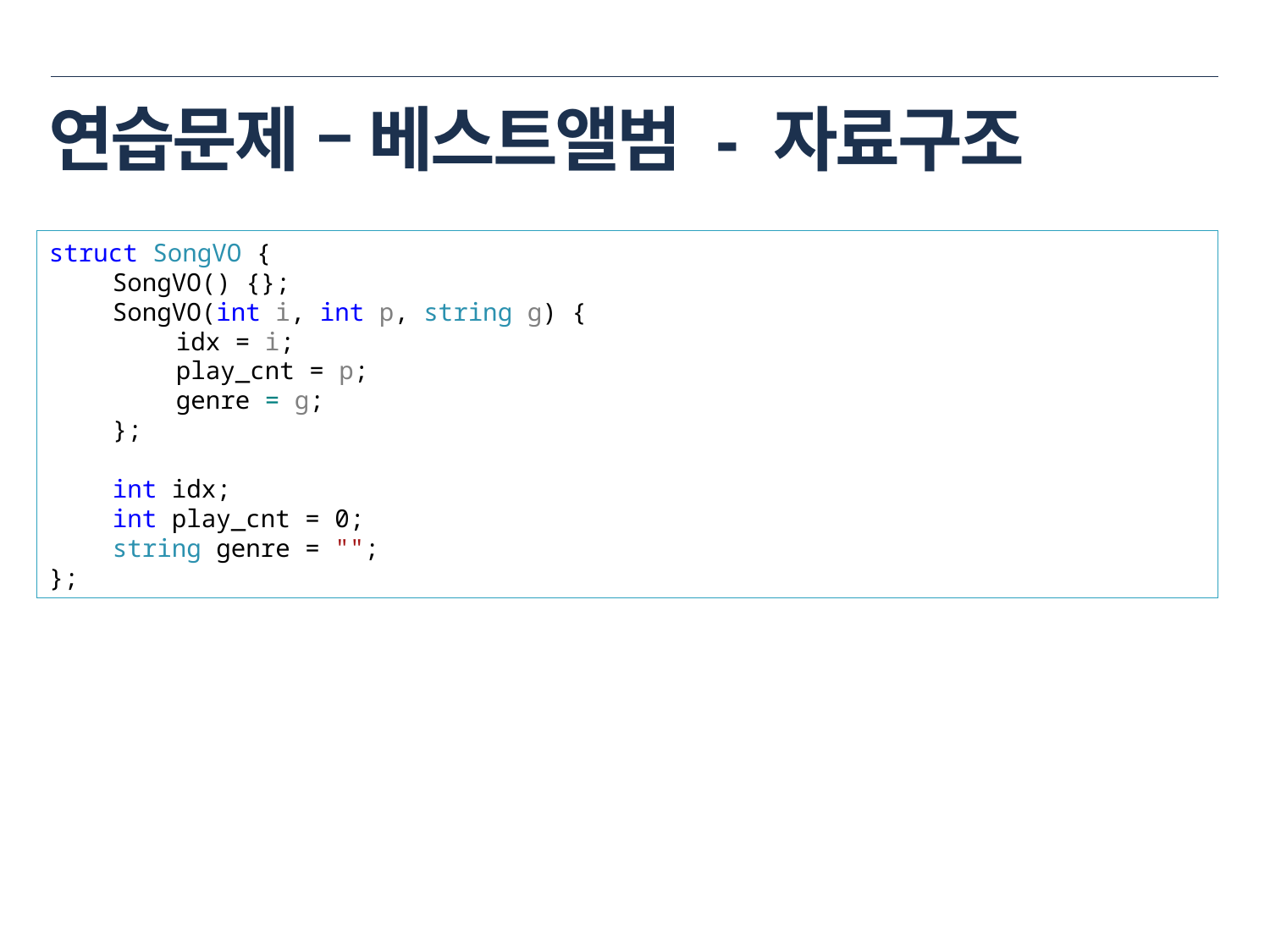

연습문제 – 베스트앨범 - 자료구조
struct SongVO {
SongVO() {};
SongVO(int i, int p, string g) {
idx = i;
play_cnt = p;
genre = g;
};

int idx;
int play_cnt = 0;
string genre = "";
};